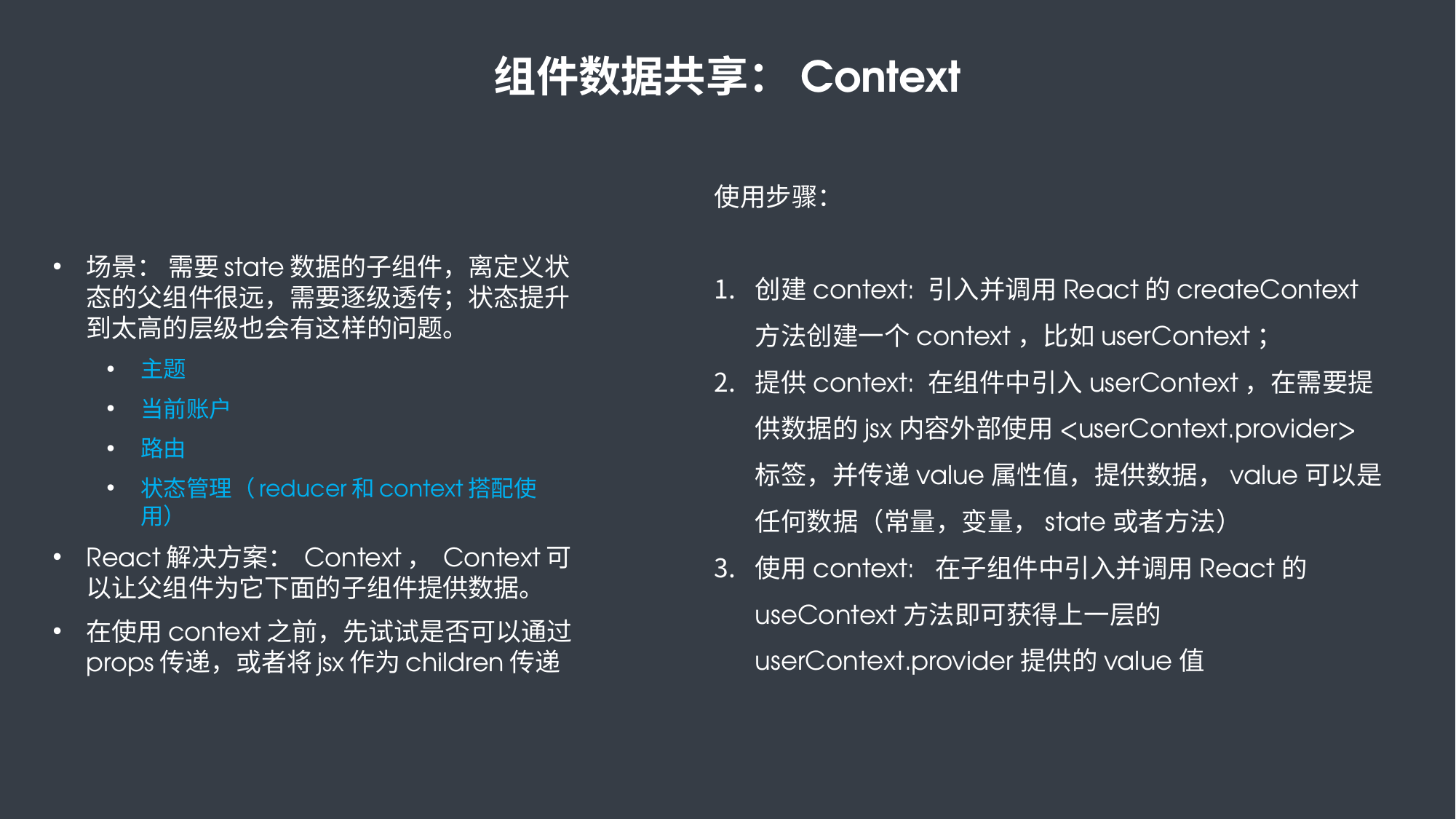

组件数据共享：Context
使用步骤：

创建context: 引入并调用React的createContext方法创建一个context，比如userContext；
提供context: 在组件中引入userContext，在需要提供数据的jsx内容外部使用<userContext.provider>标签，并传递value属性值，提供数据，value可以是任何数据（常量，变量，state或者方法）
使用context:  在子组件中引入并调用React的useContext方法即可获得上一层的userContext.provider提供的value值
场景： 需要state数据的子组件，离定义状态的父组件很远，需要逐级透传；状态提升到太高的层级也会有这样的问题。
主题
当前账户
路由
状态管理（reducer和context搭配使用）
React解决方案： Context， Context可以让父组件为它下面的子组件提供数据。
在使用context之前，先试试是否可以通过props传递，或者将jsx作为children传递